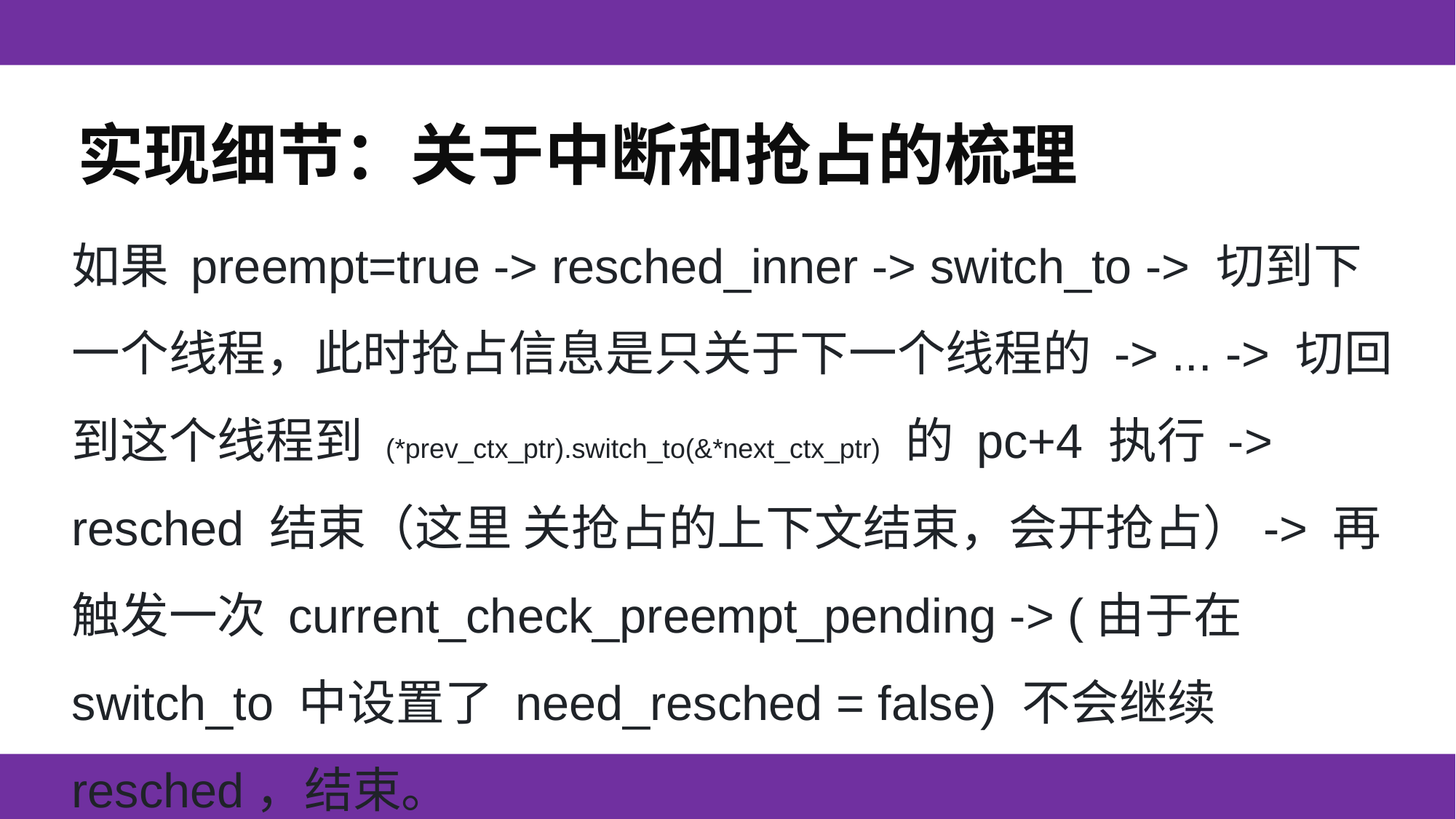

实现细节：关于中断和抢占的梳理
如果 preempt=true -> resched_inner -> switch_to -> 切到下一个线程，此时抢占信息是只关于下一个线程的 -> ... -> 切回到这个线程到 (*prev_ctx_ptr).switch_to(&*next_ctx_ptr) 的 pc+4 执行 -> resched 结束（这里 关抢占的上下文结束，会开抢占）-> 再触发一次 current_check_preempt_pending -> (由于在 switch_to 中设置了 need_resched = false) 不会继续 resched，结束。